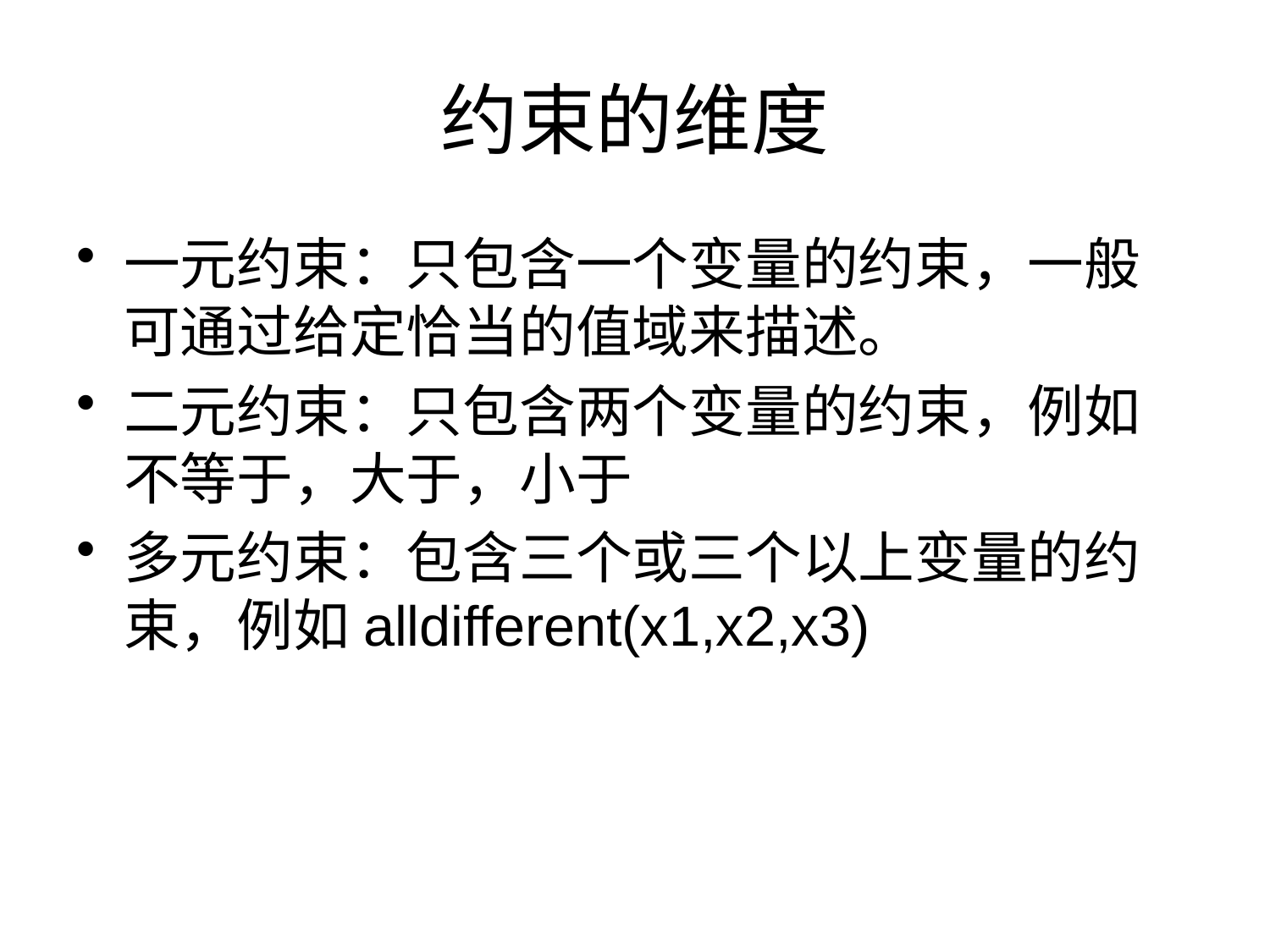

# 约束的维度
一元约束：只包含一个变量的约束，一般可通过给定恰当的值域来描述。
二元约束：只包含两个变量的约束，例如不等于，大于，小于
多元约束：包含三个或三个以上变量的约束，例如alldifferent(x1,x2,x3)